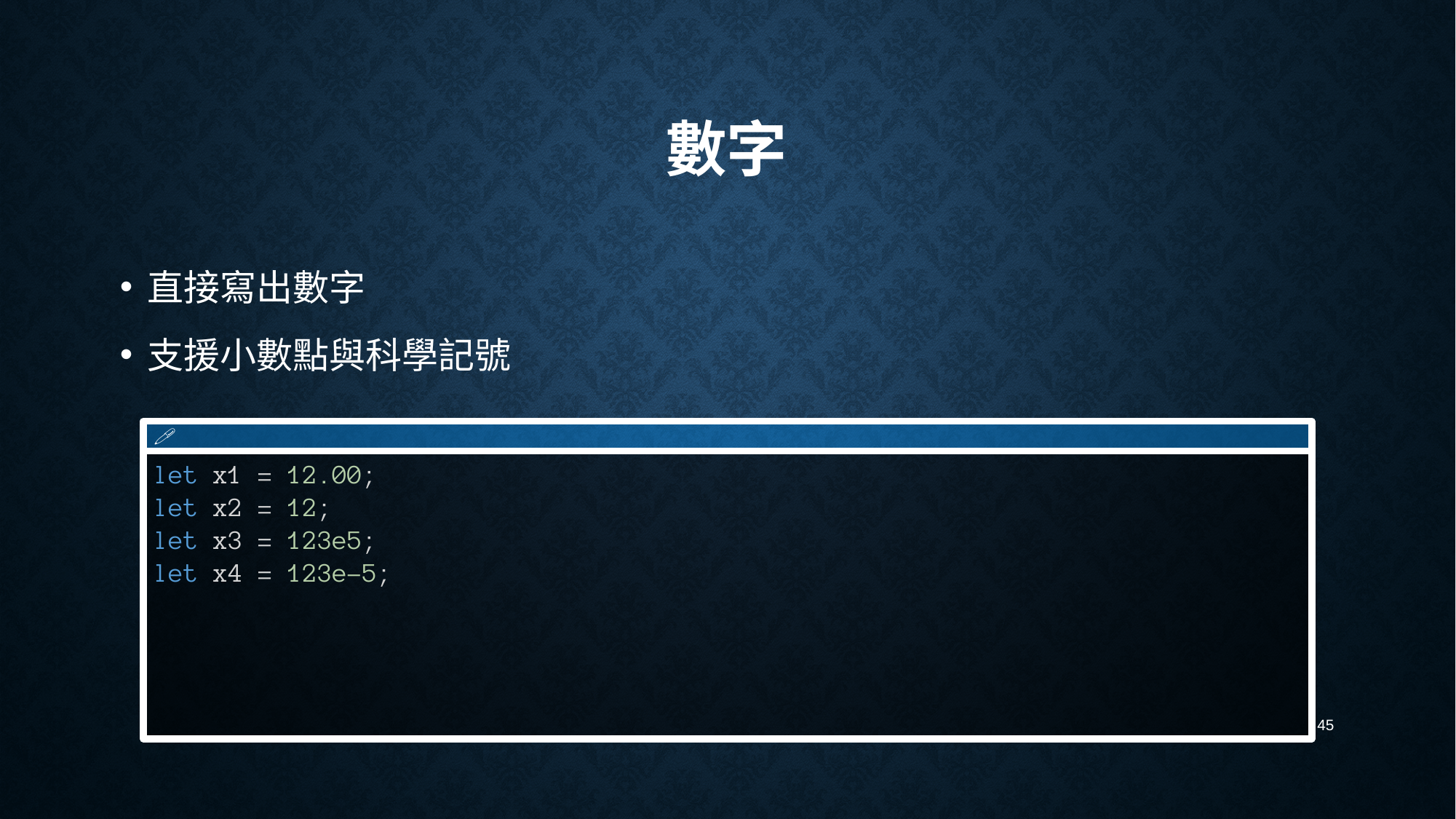

# 數字
直接寫出數字
支援小數點與科學記號
🖊
let x1 = 12.00;
let x2 = 12;
let x3 = 123e5;
let x4 = 123e-5;
45